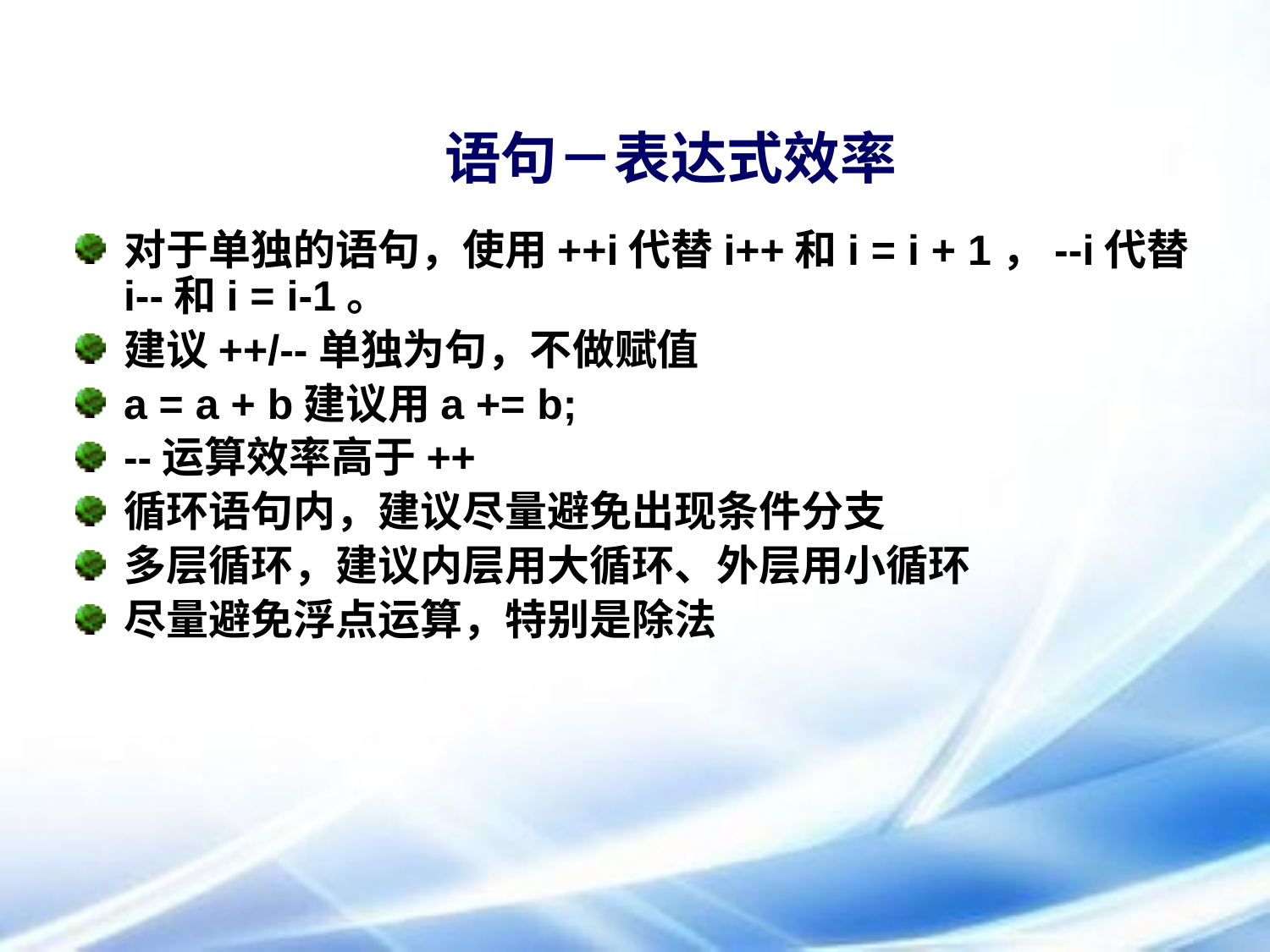

# 语句－表达式效率
对于单独的语句，使用++i代替i++和i = i + 1，--i代替i--和i = i-1。
建议++/--单独为句，不做赋值
a = a + b建议用a += b;
--运算效率高于++
循环语句内，建议尽量避免出现条件分支
多层循环，建议内层用大循环、外层用小循环
尽量避免浮点运算，特别是除法